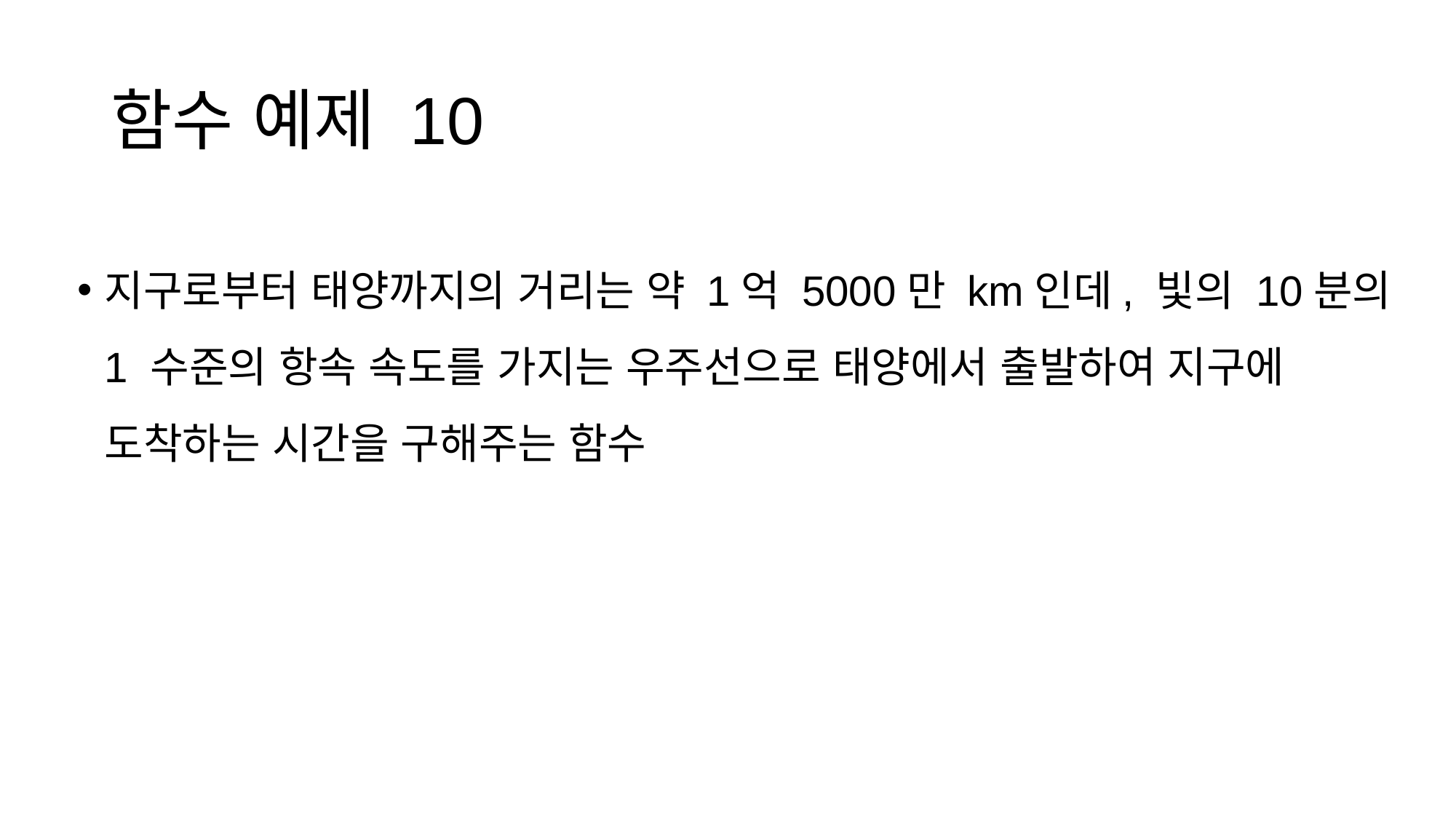

# 함수 예제 10
지구로부터 태양까지의 거리는 약 1억 5000만 km인데, 빛의 10분의 1 수준의 항속 속도를 가지는 우주선으로 태양에서 출발하여 지구에 도착하는 시간을 구해주는 함수